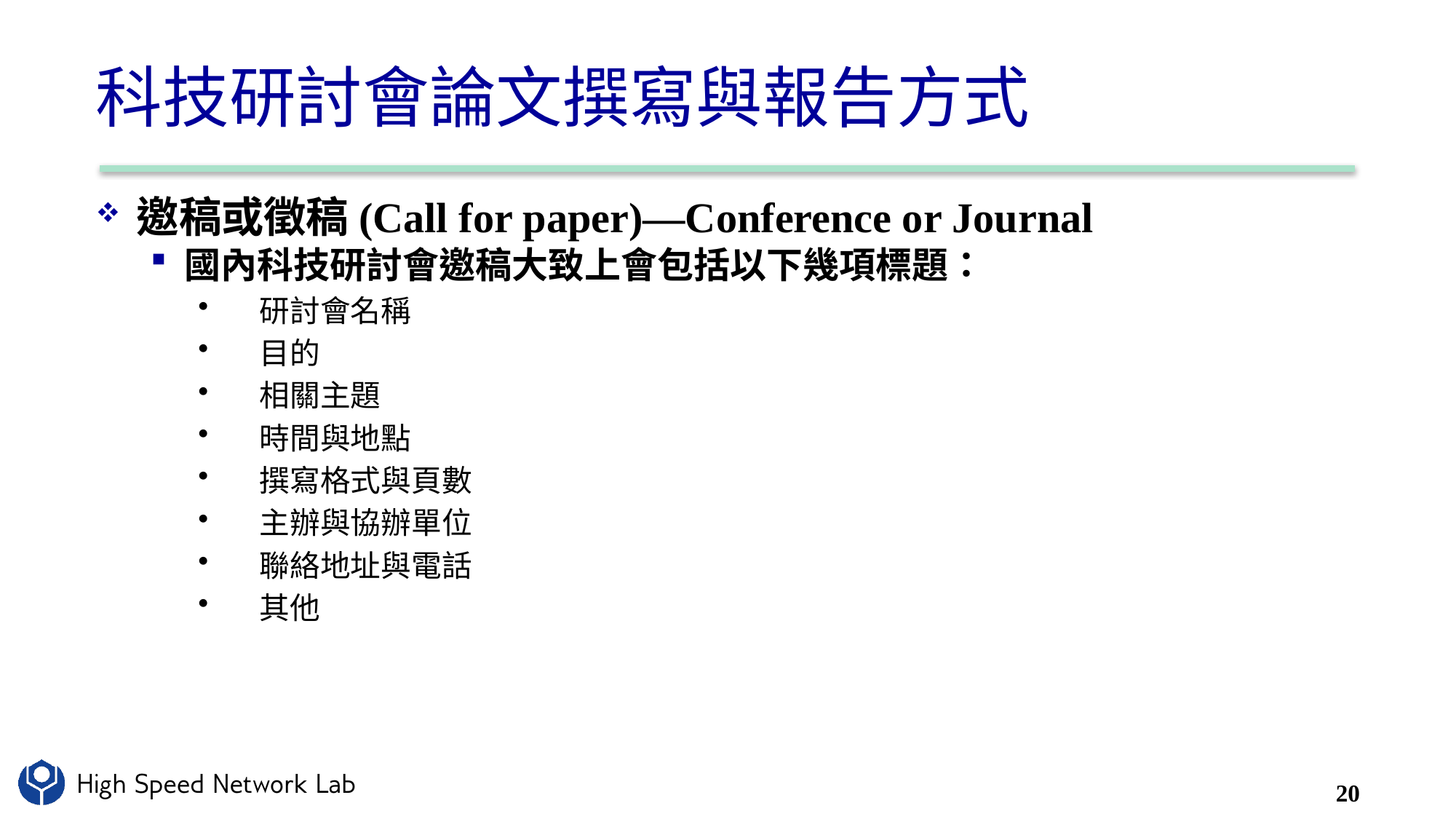

# 科技研討會論文撰寫與報告方式
邀稿或徵稿(Call for paper)—Conference or Journal
國內科技研討會邀稿大致上會包括以下幾項標題：
研討會名稱
目的
相關主題
時間與地點
撰寫格式與頁數
主辦與協辦單位
聯絡地址與電話
其他

20